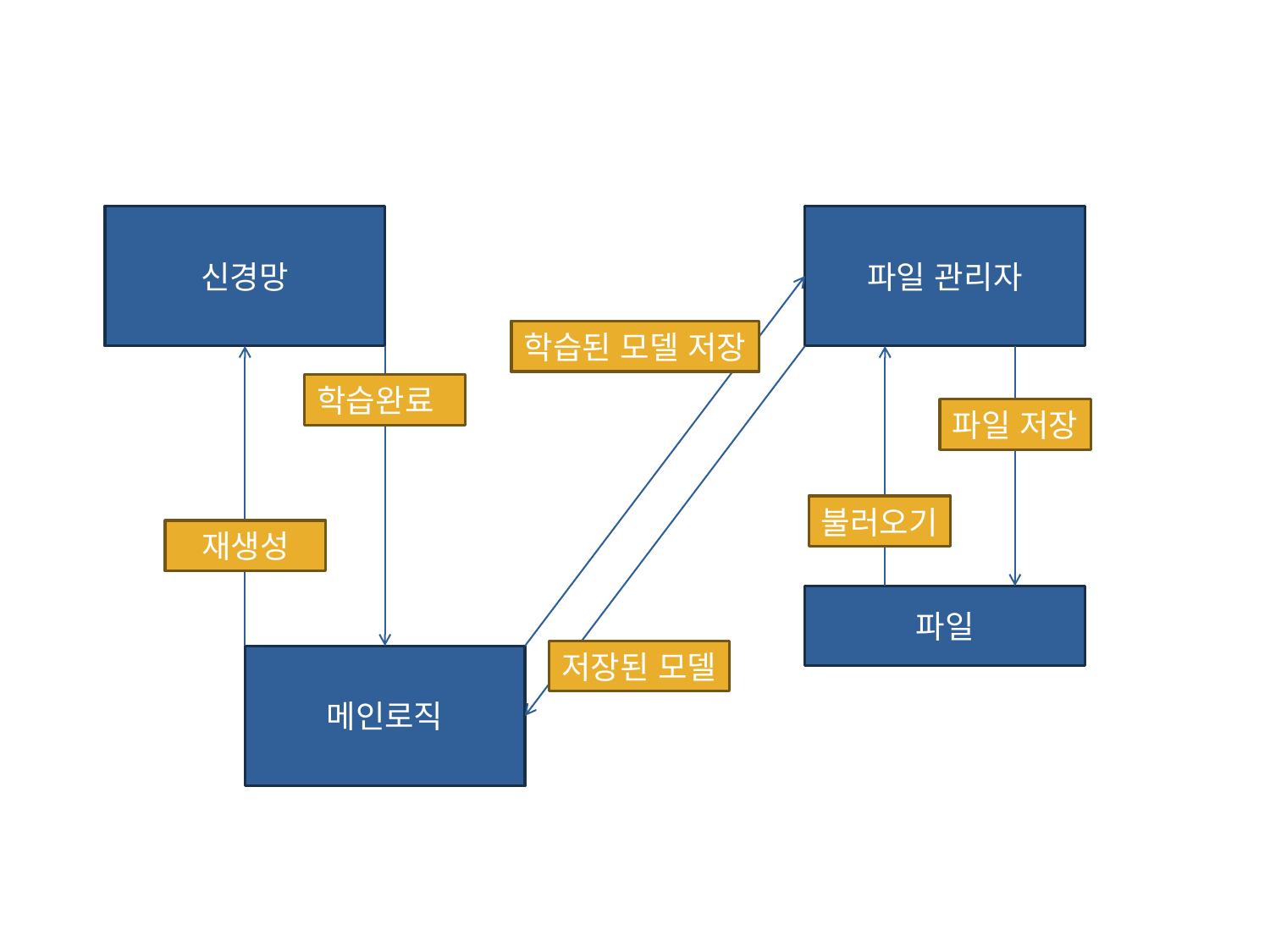

신경망
파일 관리자
학습된 모델 저장
학습된 모델 저장
학습완료
파일 저장
불러오기
재생성
파일
저장된 모델
메인로직